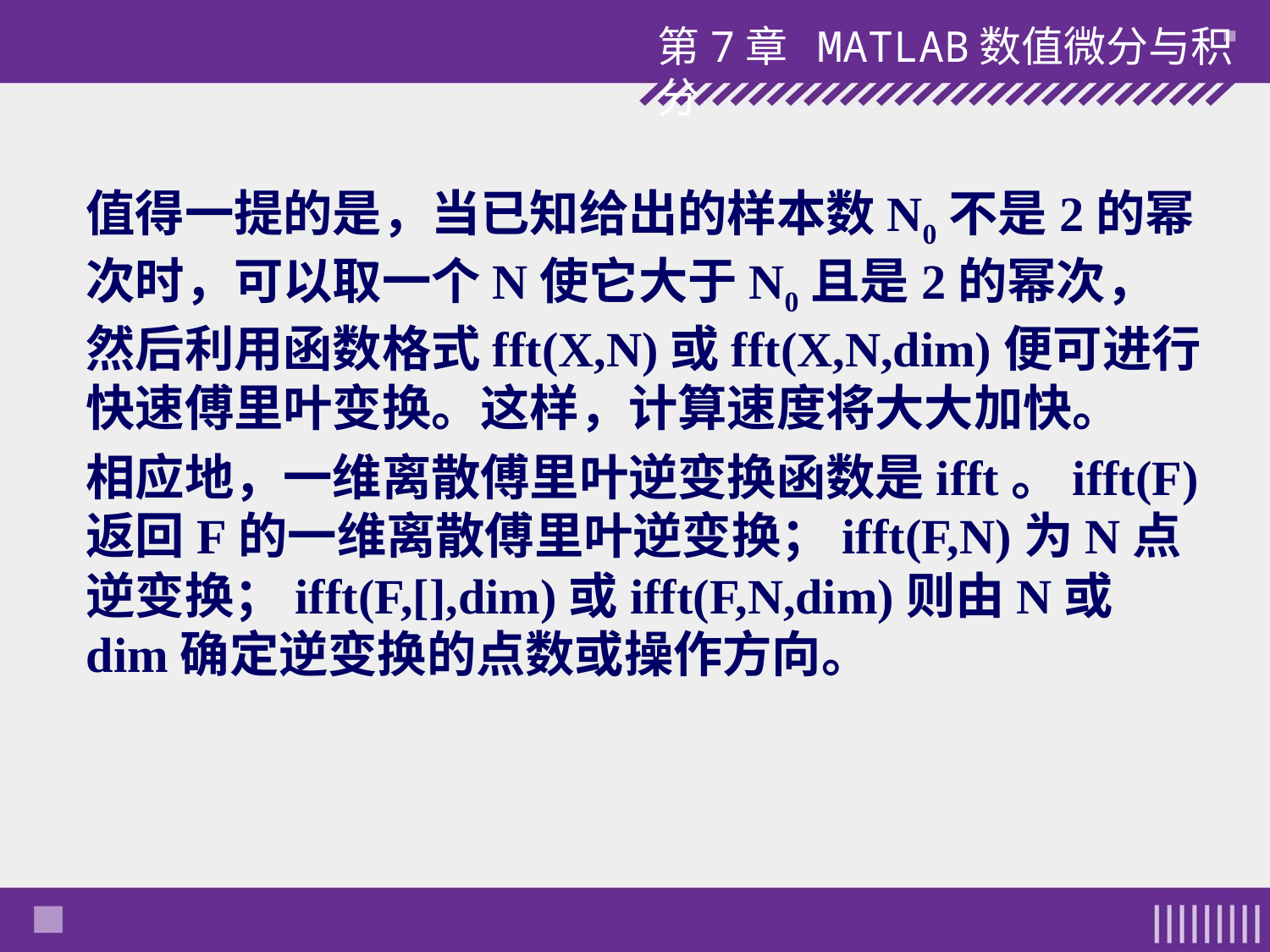

第7章  MATLAB数值微分与积分
值得一提的是，当已知给出的样本数N0不是2的幂次时，可以取一个N使它大于N0且是2的幂次，然后利用函数格式fft(X,N)或fft(X,N,dim)便可进行快速傅里叶变换。这样，计算速度将大大加快。
相应地，一维离散傅里叶逆变换函数是ifft。ifft(F)返回F的一维离散傅里叶逆变换；ifft(F,N)为N点逆变换；ifft(F,[],dim)或ifft(F,N,dim)则由N或dim确定逆变换的点数或操作方向。